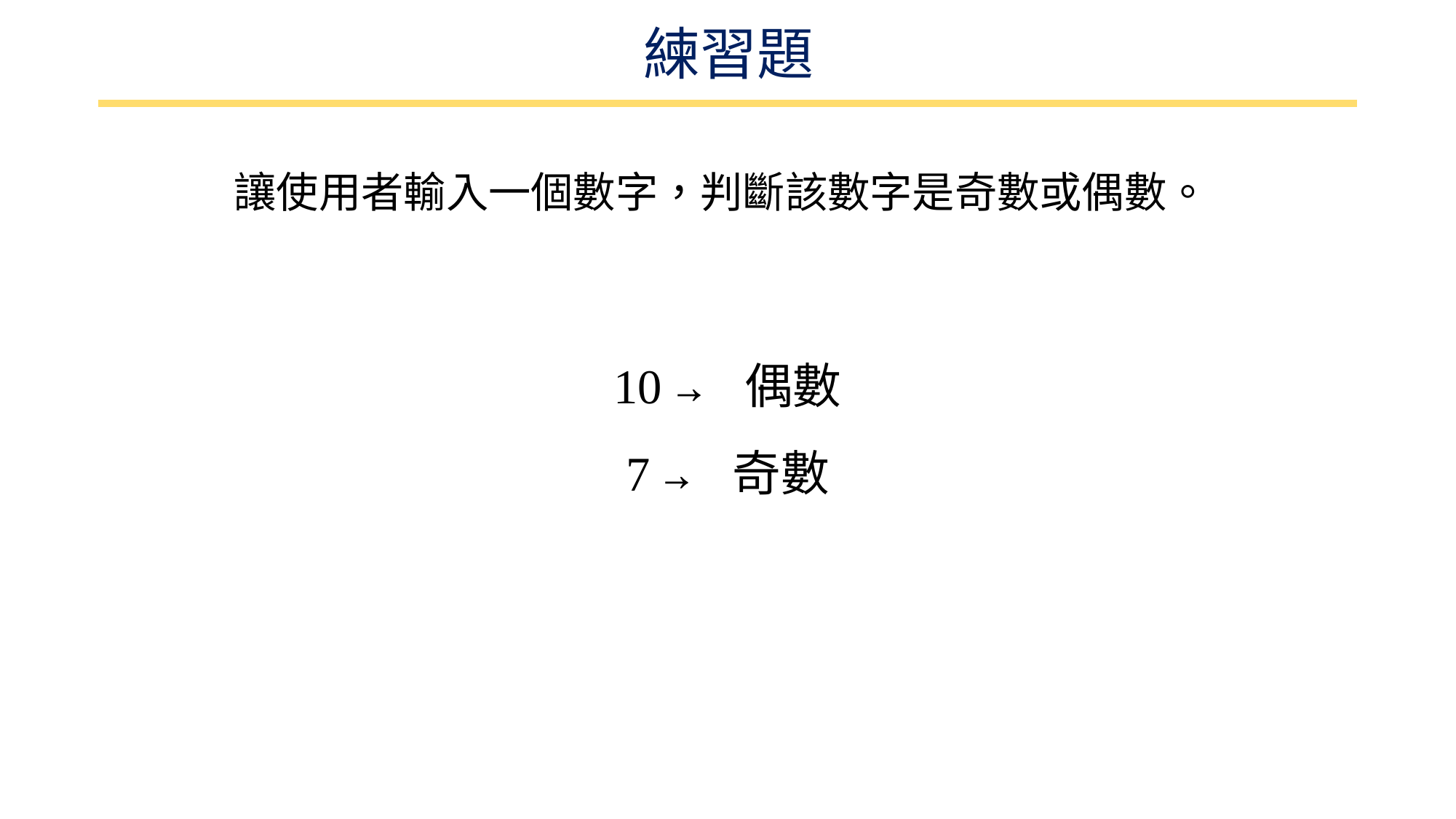

# 練習題
讓使用者輸入一個數字，判斷該數字是奇數或偶數。
10 → 偶數
7 → 奇數